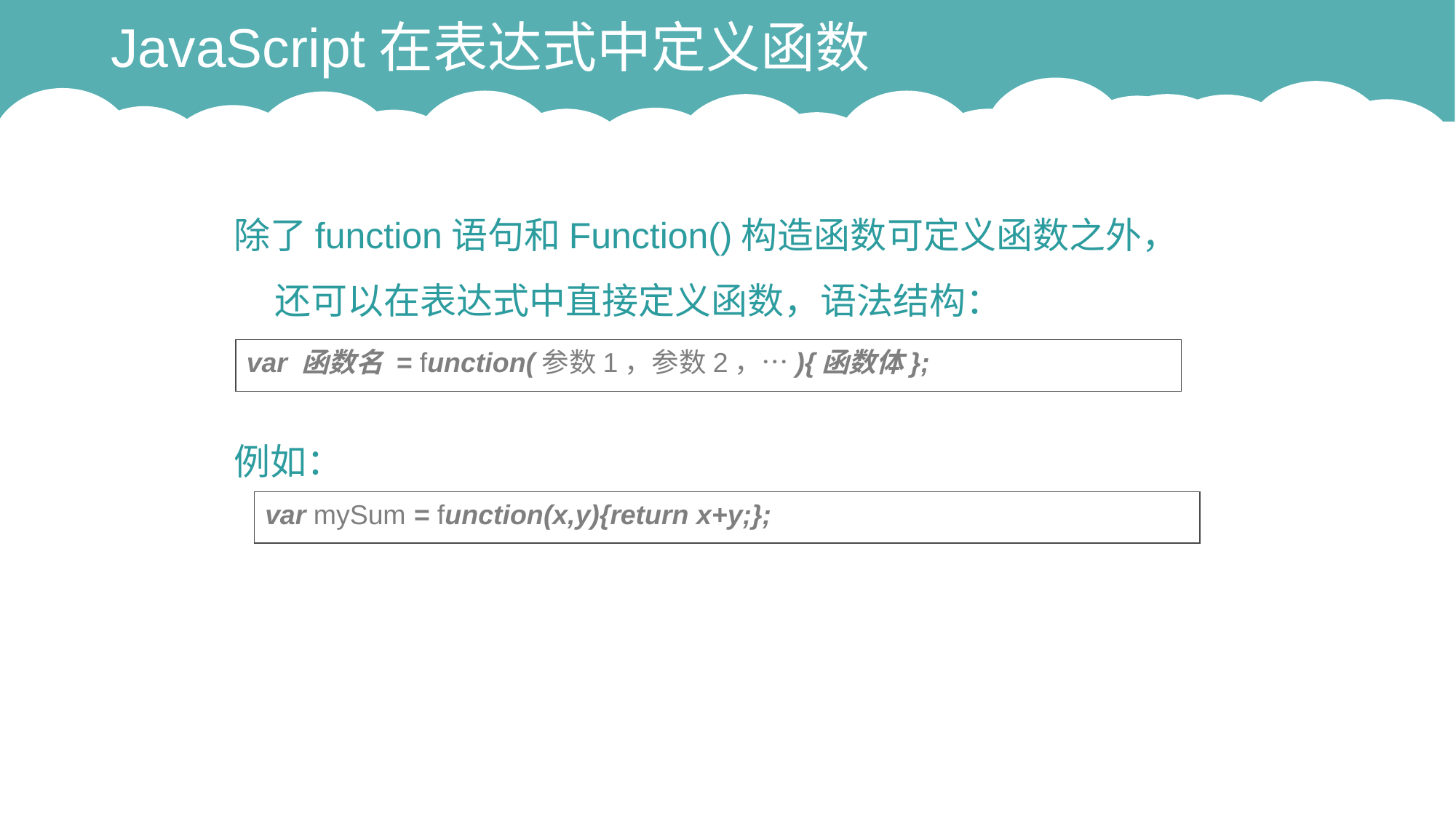

# JavaScript在表达式中定义函数
除了function语句和Function()构造函数可定义函数之外，还可以在表达式中直接定义函数，语法结构：

例如：

var 函数名 = function(参数1，参数2，…){函数体};
var mySum = function(x,y){return x+y;};